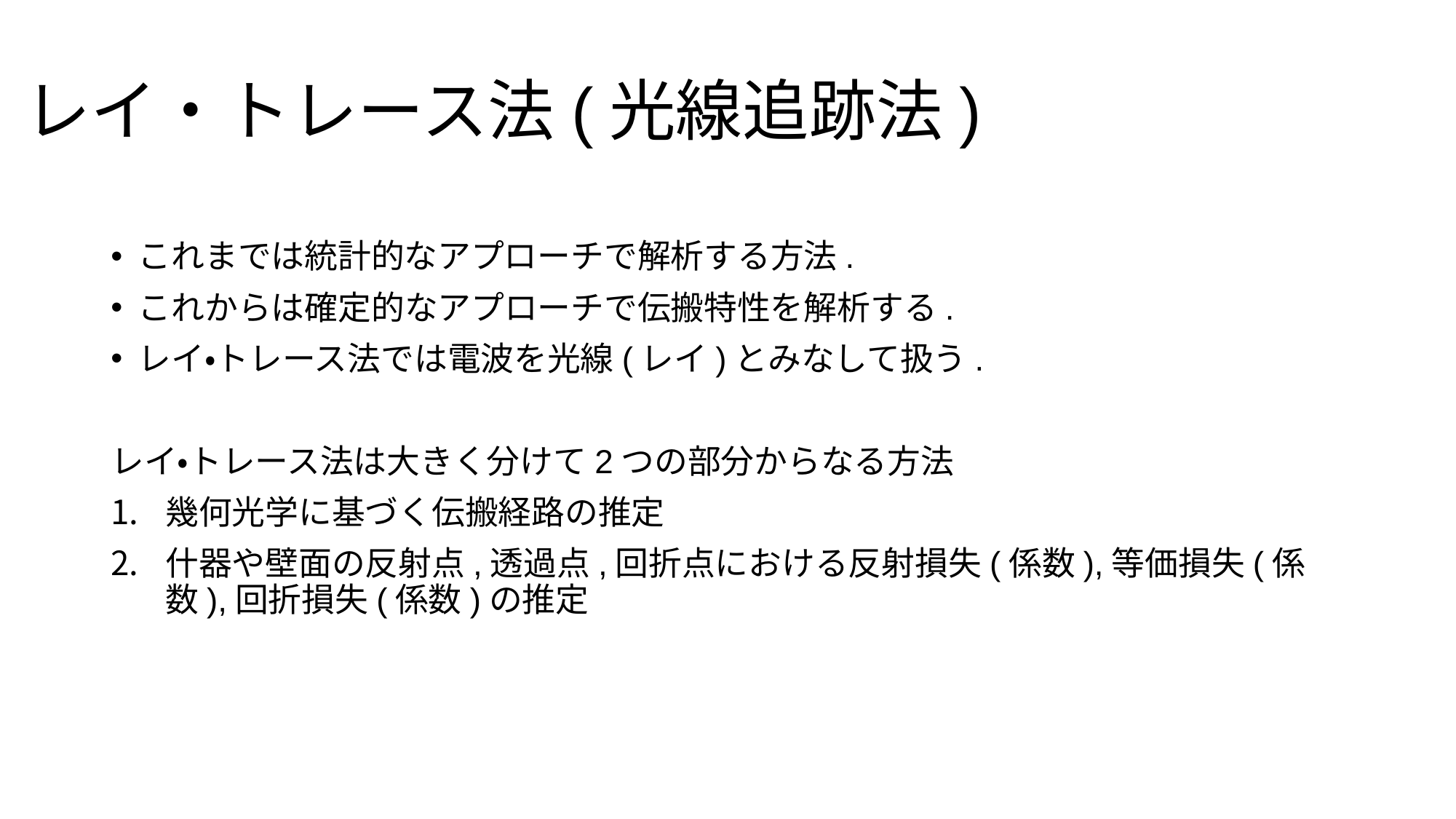

# レイ・トレース法(光線追跡法)
これまでは統計的なアプローチで解析する方法.
これからは確定的なアプローチで伝搬特性を解析する.
レイ・トレース法では電波を光線(レイ)とみなして扱う.

レイ・トレース法は大きく分けて2つの部分からなる方法
幾何光学に基づく伝搬経路の推定
什器や壁面の反射点,透過点,回折点における反射損失(係数),等価損失(係数),回折損失(係数)の推定